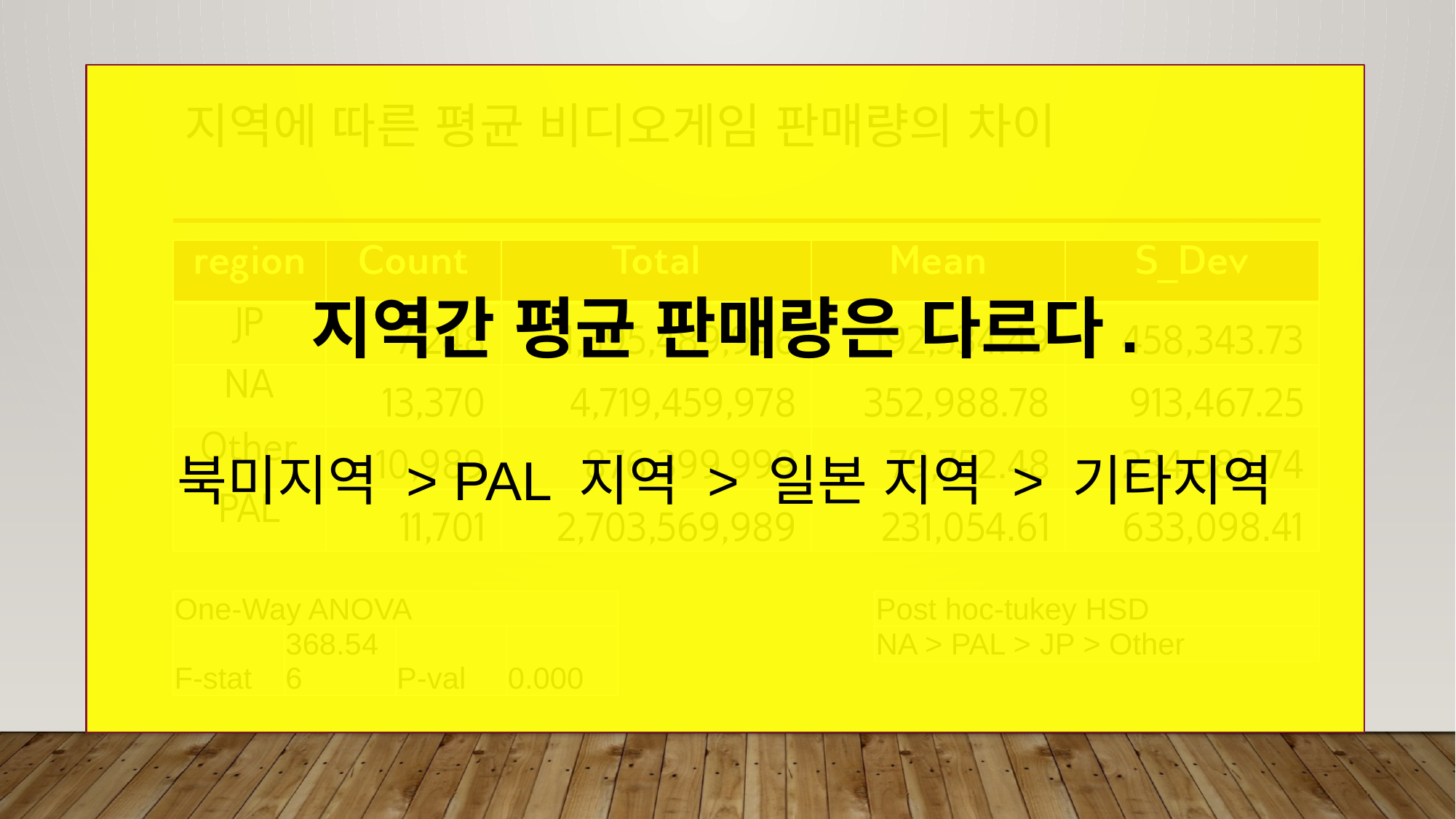

지역간 평균 판매량은 다르다.

북미지역 > PAL 지역 > 일본 지역 > 기타지역
# 지역에 따른 평균 비디오게임 판매량의 차이
| region | Count | Total | Mean | S\_Dev |
| --- | --- | --- | --- | --- |
| JP | 7,248 | 1,395,489,996 | 192,534.49 | 458,343.73 |
| NA | 13,370 | 4,719,459,978 | 352,988.78 | 913,467.25 |
| Other | 10,989 | 876,399,999 | 79,752.48 | 234,582.74 |
| PAL | 11,701 | 2,703,569,989 | 231,054.61 | 633,098.41 |
| One-Way ANOVA |  |  |  |
| --- | --- | --- | --- |
| F-stat | 368.546 | P-val | 0.000 |
| Post hoc-tukey HSD |
| --- |
| NA > PAL > JP > Other |